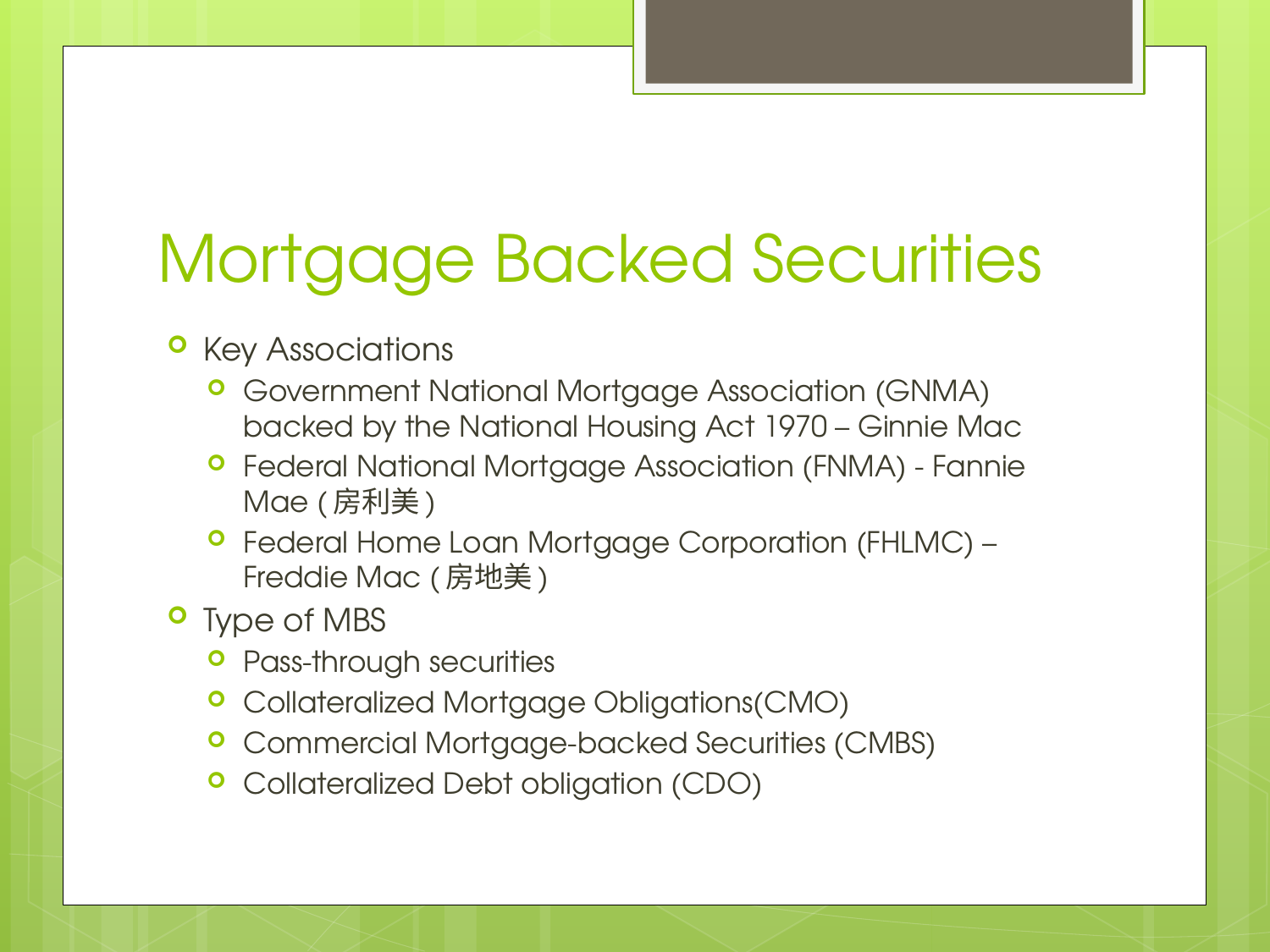

# Mortgage Backed Securities
Key Associations
Government National Mortgage Association (GNMA) backed by the National Housing Act 1970 – Ginnie Mac
Federal National Mortgage Association (FNMA) - Fannie Mae (房利美)
Federal Home Loan Mortgage Corporation (FHLMC) – Freddie Mac (房地美)
Type of MBS
Pass-through securities
Collateralized Mortgage Obligations(CMO)
Commercial Mortgage-backed Securities (CMBS)
Collateralized Debt obligation (CDO)